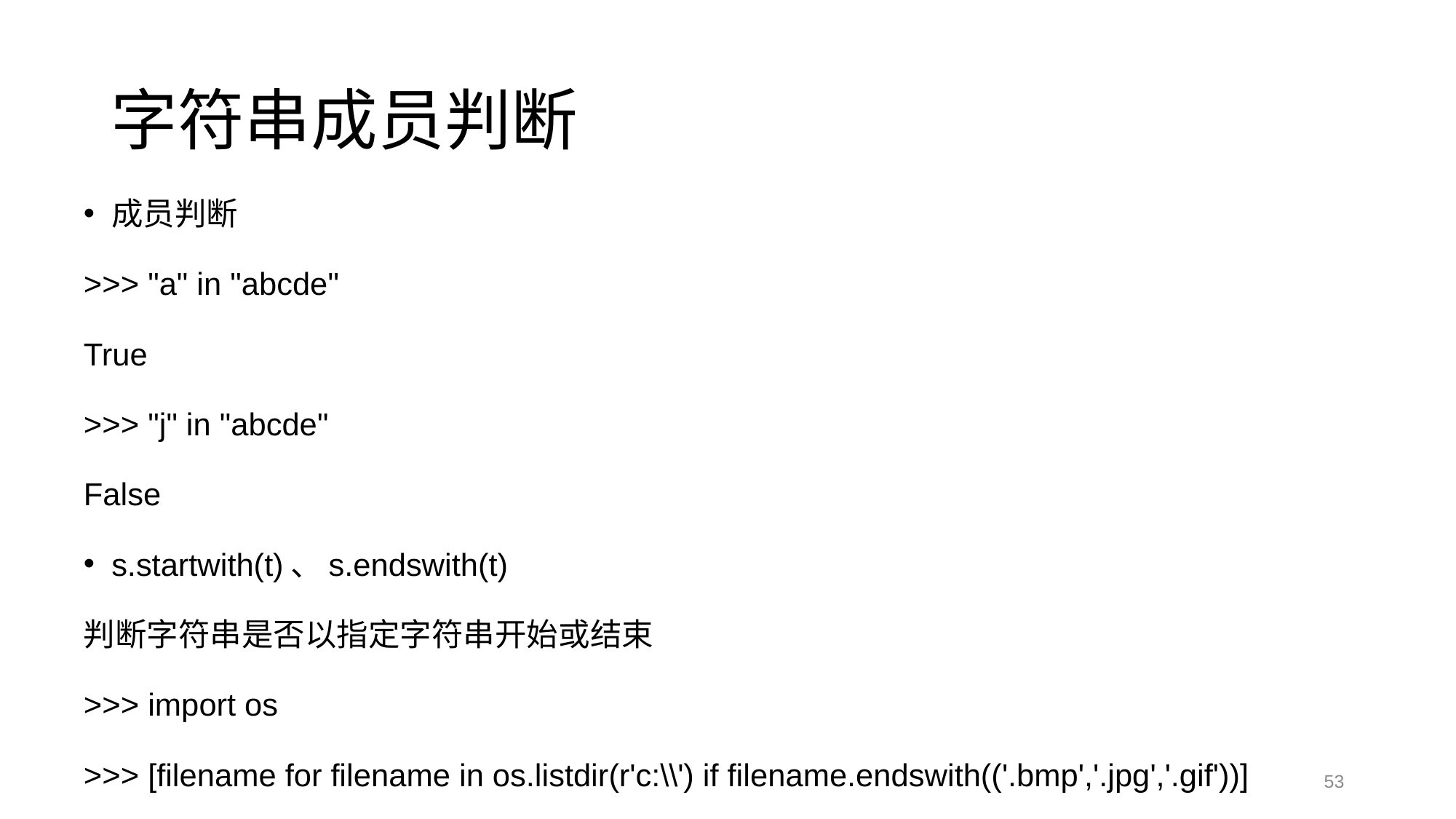

# 字符串成员判断
成员判断
>>> "a" in "abcde"
True
>>> "j" in "abcde"
False
s.startwith(t)、s.endswith(t)
判断字符串是否以指定字符串开始或结束
>>> import os
>>> [filename for filename in os.listdir(r'c:\\') if filename.endswith(('.bmp','.jpg','.gif'))]
53